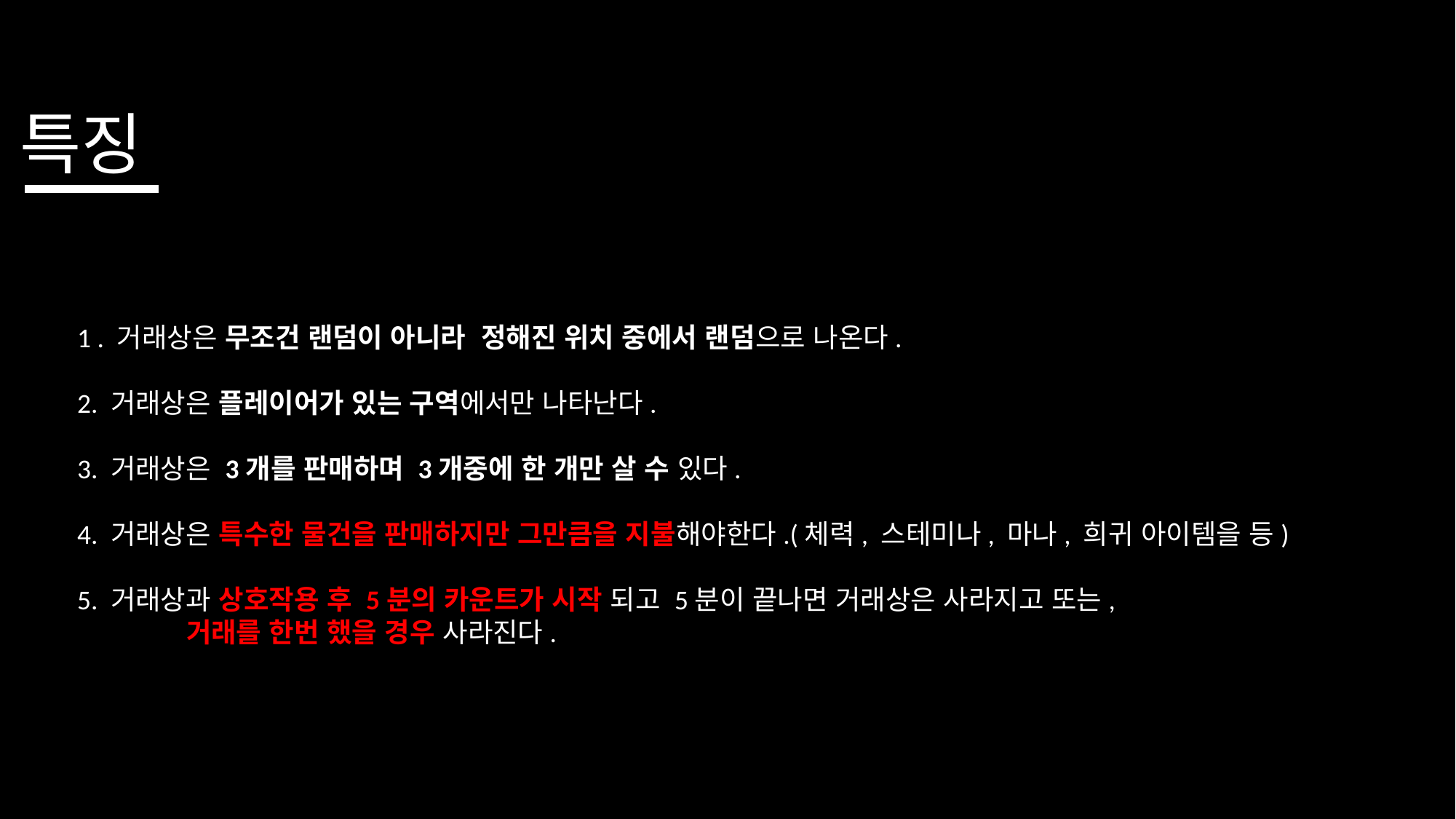

# 특징

1 . 거래상은 무조건 랜덤이 아니라  정해진 위치 중에서 랜덤으로 나온다.

2. 거래상은 플레이어가 있는 구역에서만 나타난다.

3. 거래상은 3개를 판매하며 3개중에 한 개만 살 수 있다.

4. 거래상은 특수한 물건을 판매하지만 그만큼을 지불해야한다.(체력, 스테미나, 마나, 희귀 아이템을 등)

5. 거래상과 상호작용 후 5분의 카운트가 시작 되고 5분이 끝나면 거래상은 사라지고 또는,
	거래를 한번 했을 경우 사라진다.